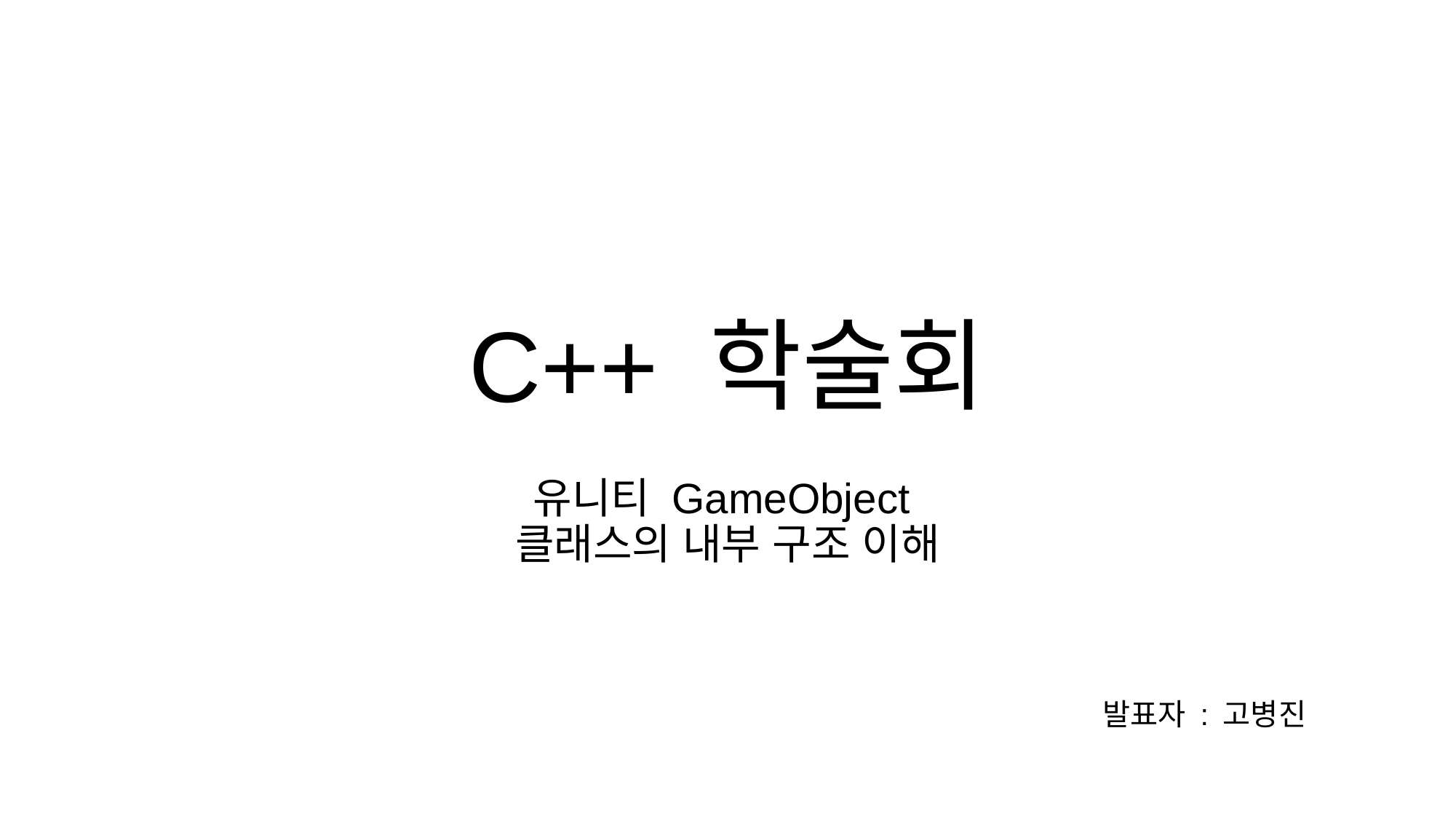

# C++ 학술회
유니티 GameObject
클래스의 내부 구조 이해
발표자 : 고병진